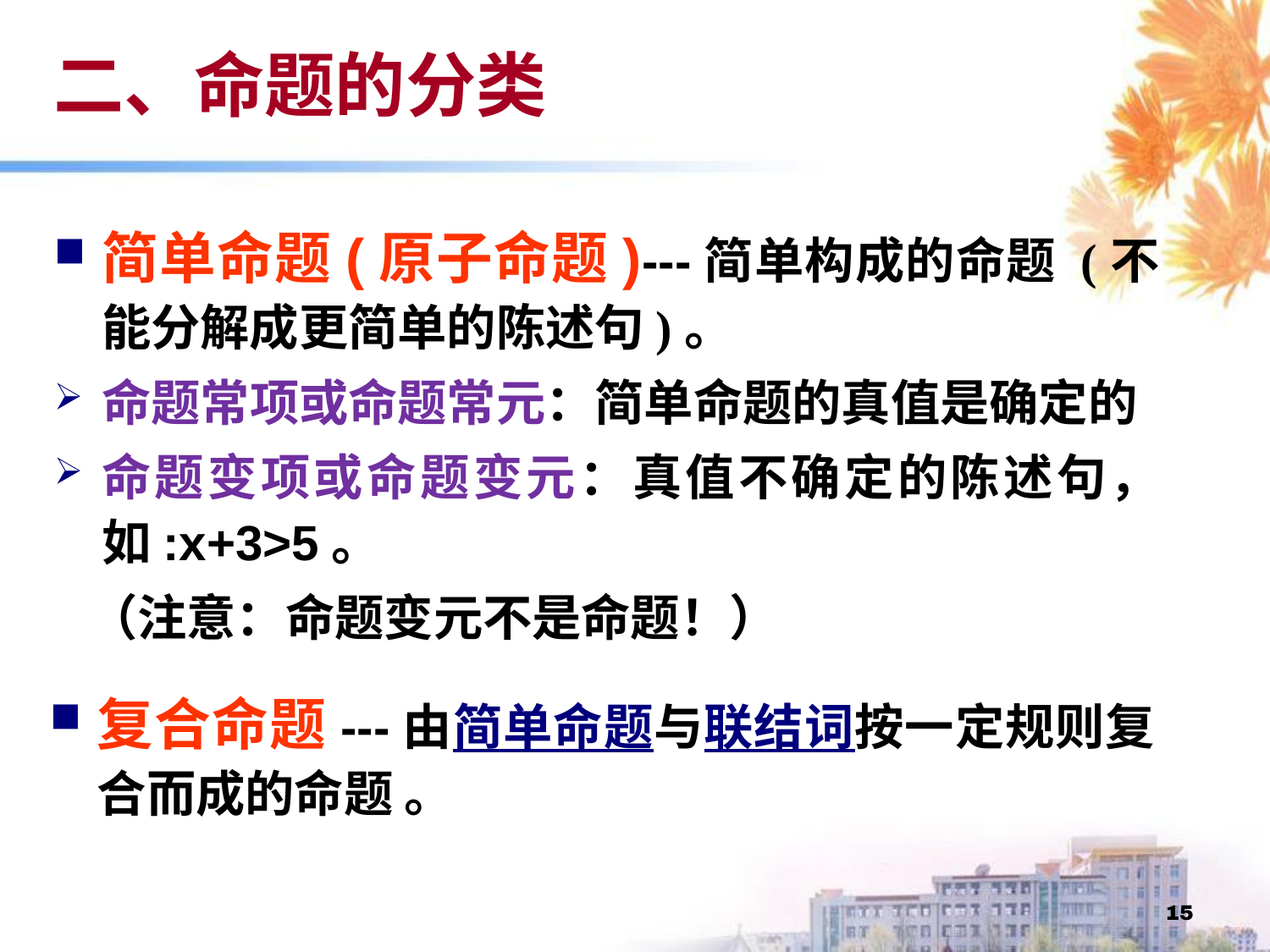

# 二、命题的分类
简单命题(原子命题)---简单构成的命题 (不能分解成更简单的陈述句)。
命题常项或命题常元：简单命题的真值是确定的
命题变项或命题变元：真值不确定的陈述句，如:x+3>5。
  （注意：命题变元不是命题！）
复合命题---由简单命题与联结词按一定规则复合而成的命题 。
15